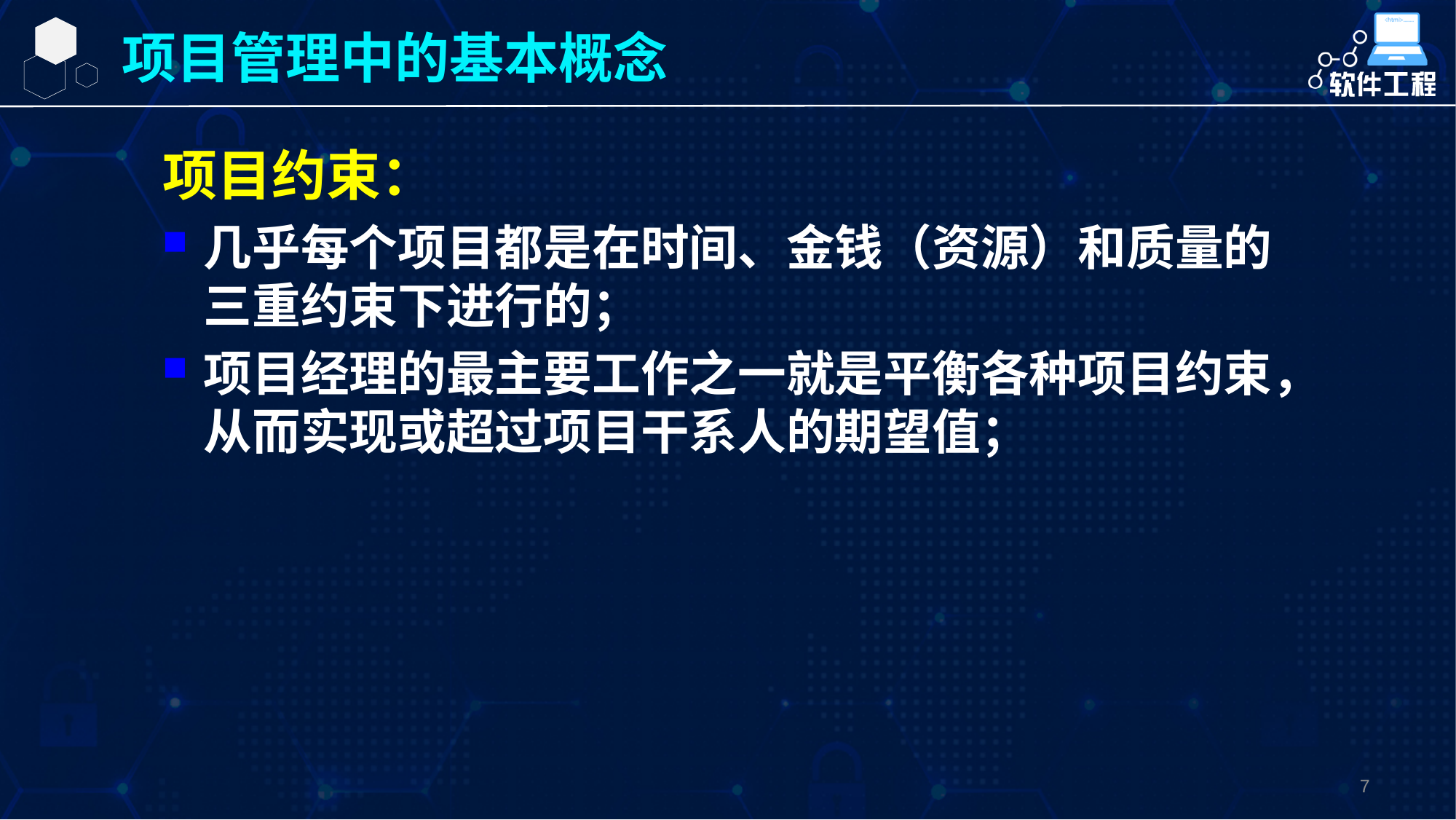

7
项目管理中的基本概念
项目约束：
几乎每个项目都是在时间、金钱（资源）和质量的三重约束下进行的；
项目经理的最主要工作之一就是平衡各种项目约束，从而实现或超过项目干系人的期望值；